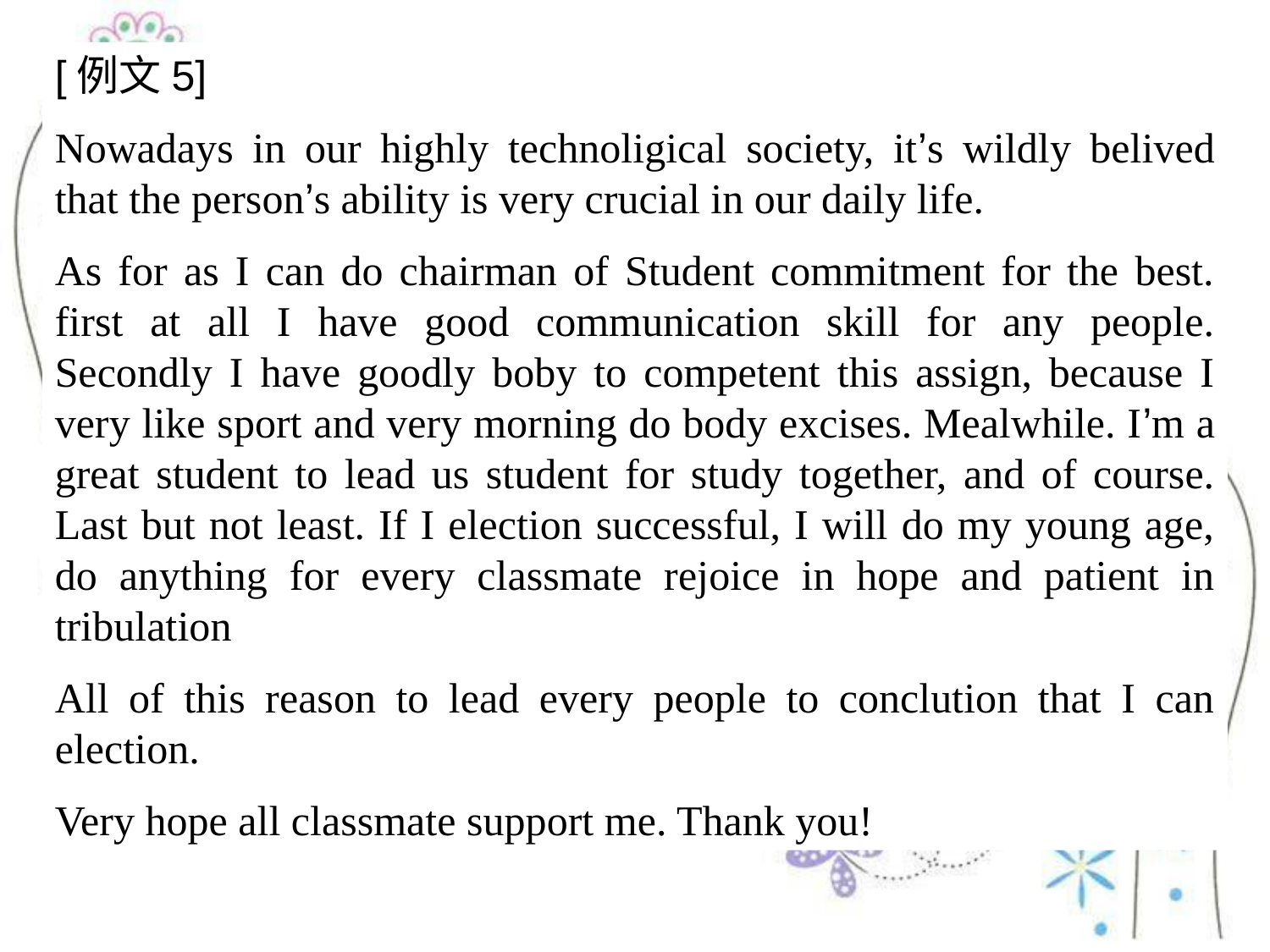

[例文5]
Nowadays in our highly technoligical society, it’s wildly belived that the person’s ability is very crucial in our daily life.
As for as I can do chairman of Student commitment for the best. first at all I have good communication skill for any people. Secondly I have goodly boby to competent this assign, because I very like sport and very morning do body excises. Mealwhile. I’m a great student to lead us student for study together, and of course. Last but not least. If I election successful, I will do my young age, do anything for every classmate rejoice in hope and patient in tribulation
All of this reason to lead every people to conclution that I can election.
Very hope all classmate support me. Thank you!